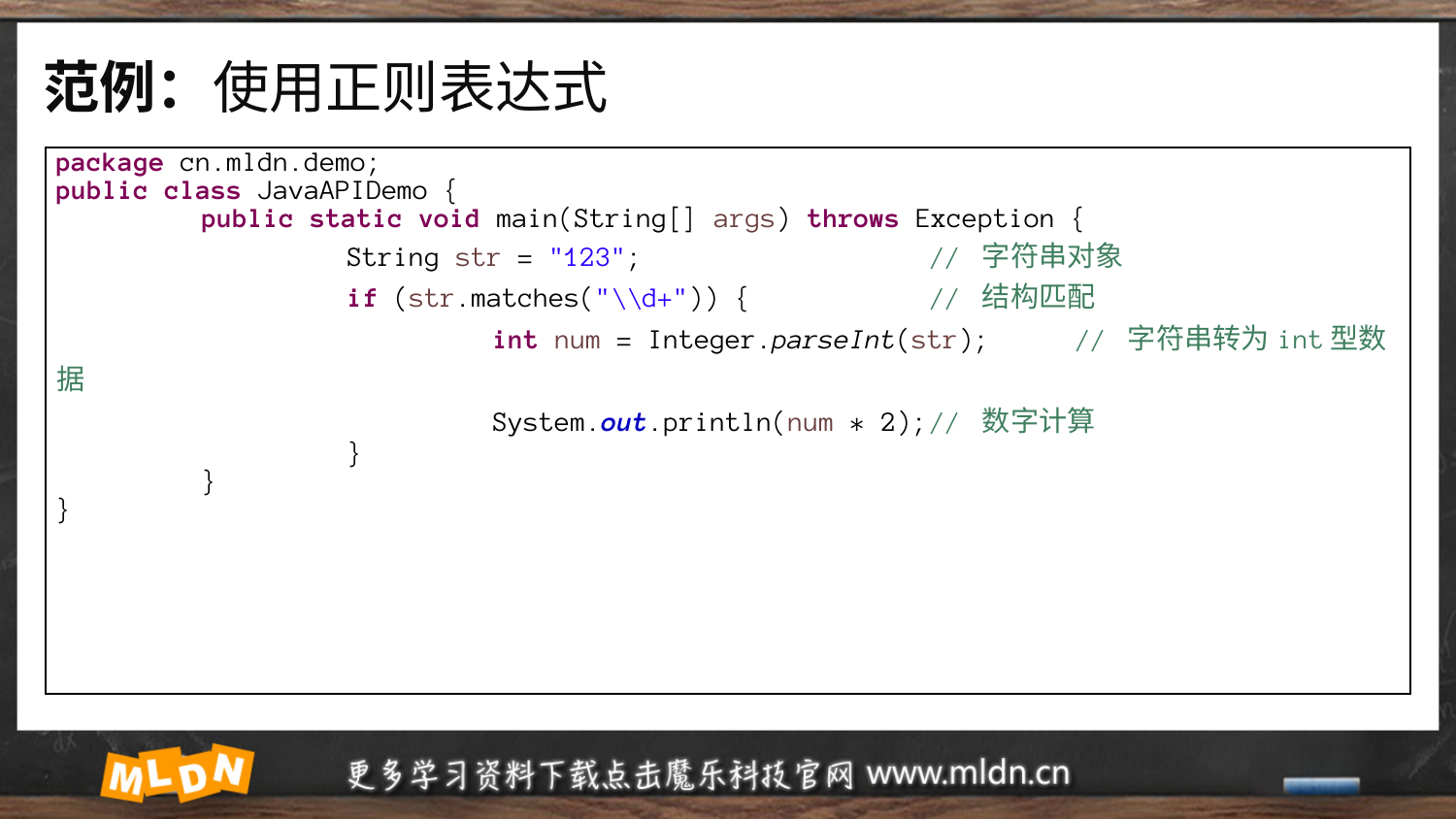

# 范例：使用正则表达式
| package cn.mldn.demo; public class JavaAPIDemo { public static void main(String[] args) throws Exception { String str = "123"; // 字符串对象 if (str.matches("\\d+")) { // 结构匹配 int num = Integer.parseInt(str); // 字符串转为int型数据 System.out.println(num \* 2); // 数字计算 } } } |
| --- |